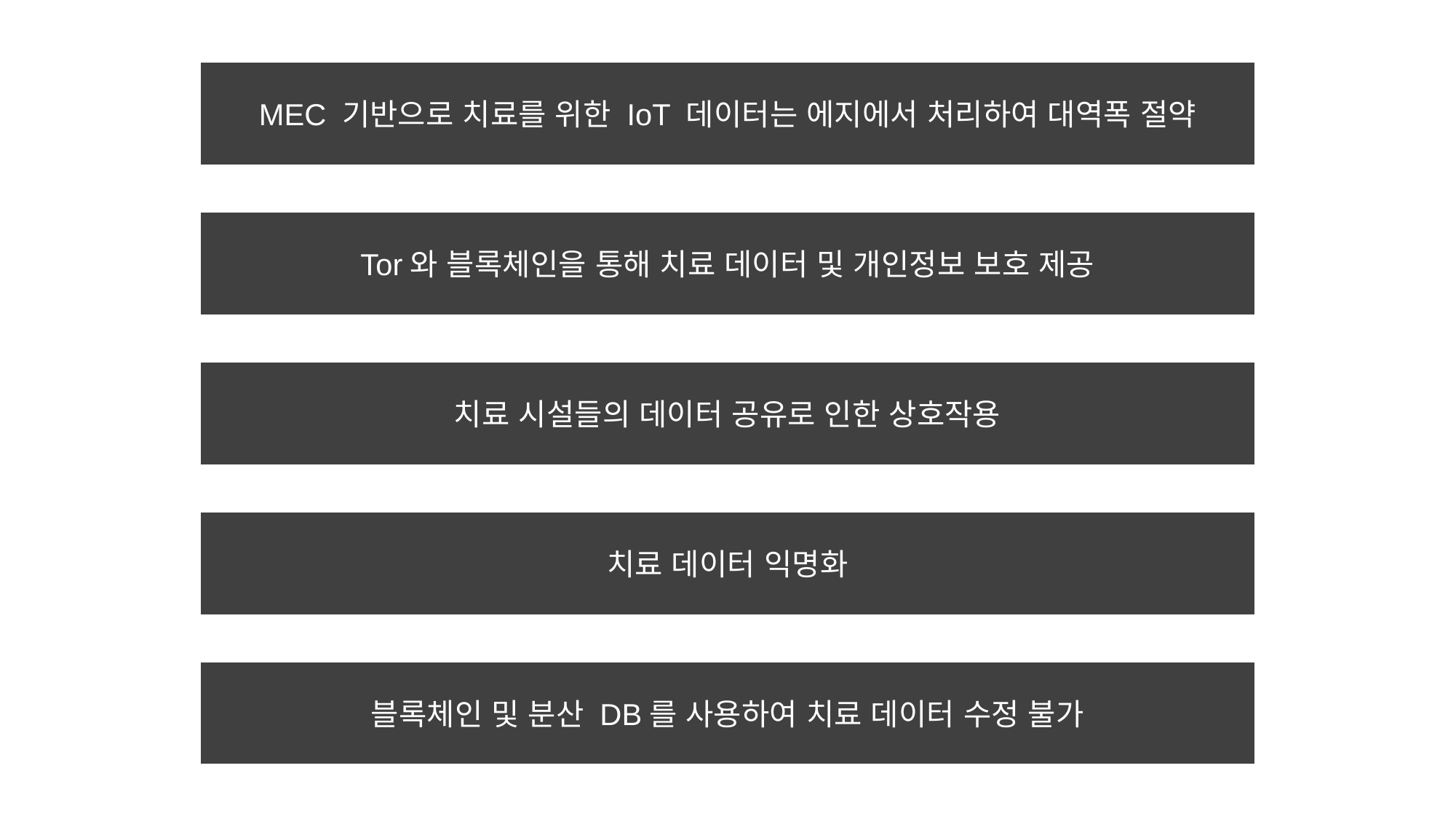

MEC 기반으로 치료를 위한 IoT 데이터는 에지에서 처리하여 대역폭 절약
Tor와 블록체인을 통해 치료 데이터 및 개인정보 보호 제공
치료 시설들의 데이터 공유로 인한 상호작용
치료 데이터 익명화
블록체인 및 분산 DB를 사용하여 치료 데이터 수정 불가